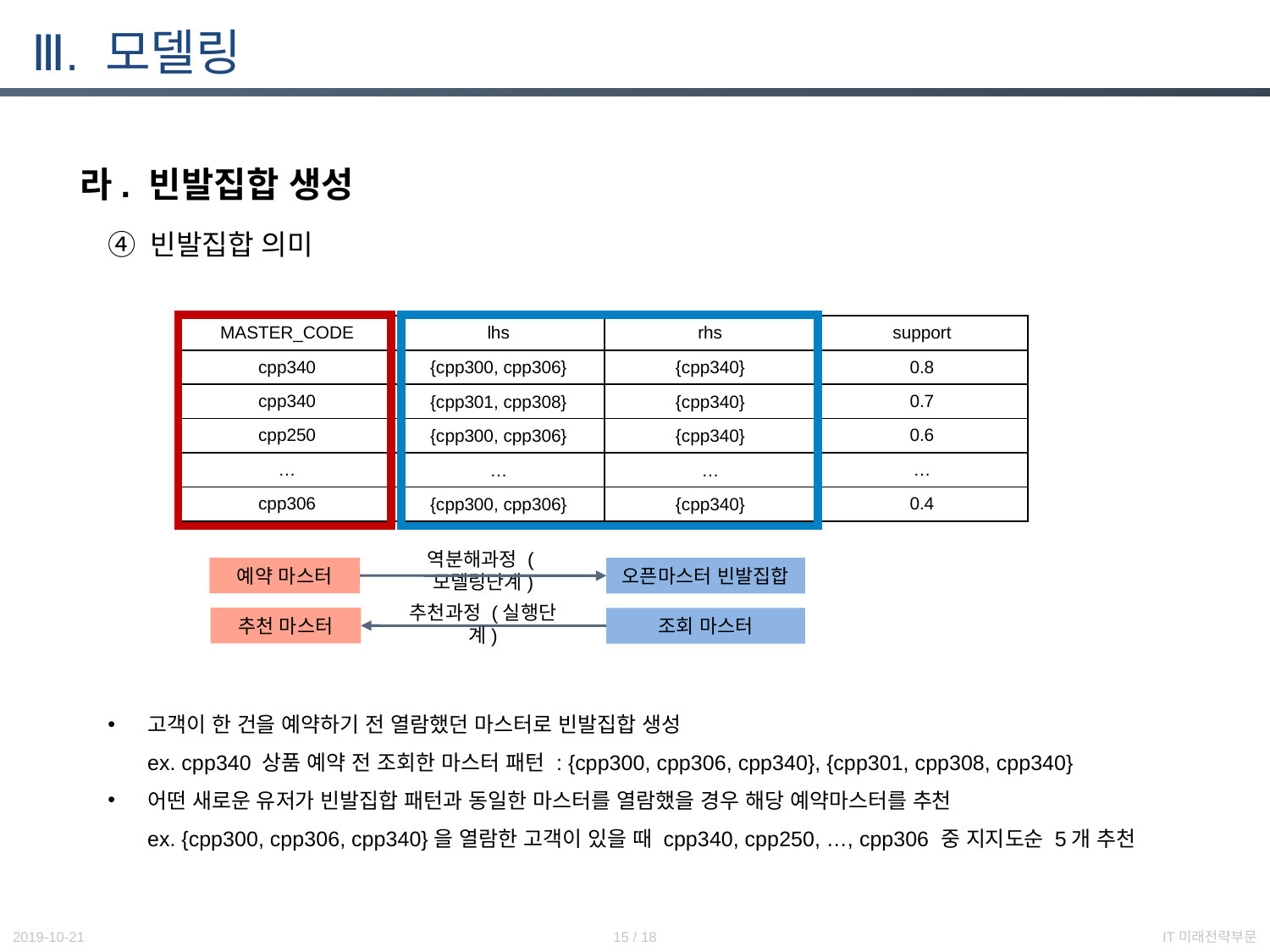

# Ⅲ. 모델링
라. 빈발집합 생성
④ 빈발집합 의미

| MASTER\_CODE | lhs | rhs | support |
| --- | --- | --- | --- |
| cpp340 | {cpp300, cpp306} | {cpp340} | 0.8 |
| cpp340 | {cpp301, cpp308} | {cpp340} | 0.7 |
| cpp250 | {cpp300, cpp306} | {cpp340} | 0.6 |
| … | … | … | … |
| cpp306 | {cpp300, cpp306} | {cpp340} | 0.4 |
역분해과정 (모델링단계)
예약 마스터
오픈마스터 빈발집합
추천과정 (실행단계)
추천 마스터
조회 마스터
고객이 한 건을 예약하기 전 열람했던 마스터로 빈발집합 생성
ex. cpp340 상품 예약 전 조회한 마스터 패턴 : {cpp300, cpp306, cpp340}, {cpp301, cpp308, cpp340}
어떤 새로운 유저가 빈발집합 패턴과 동일한 마스터를 열람했을 경우 해당 예약마스터를 추천
ex. {cpp300, cpp306, cpp340}을 열람한 고객이 있을 때 cpp340, cpp250, …, cpp306 중 지지도순 5개 추천
2019-10-21
15 / 18
IT미래전략부문